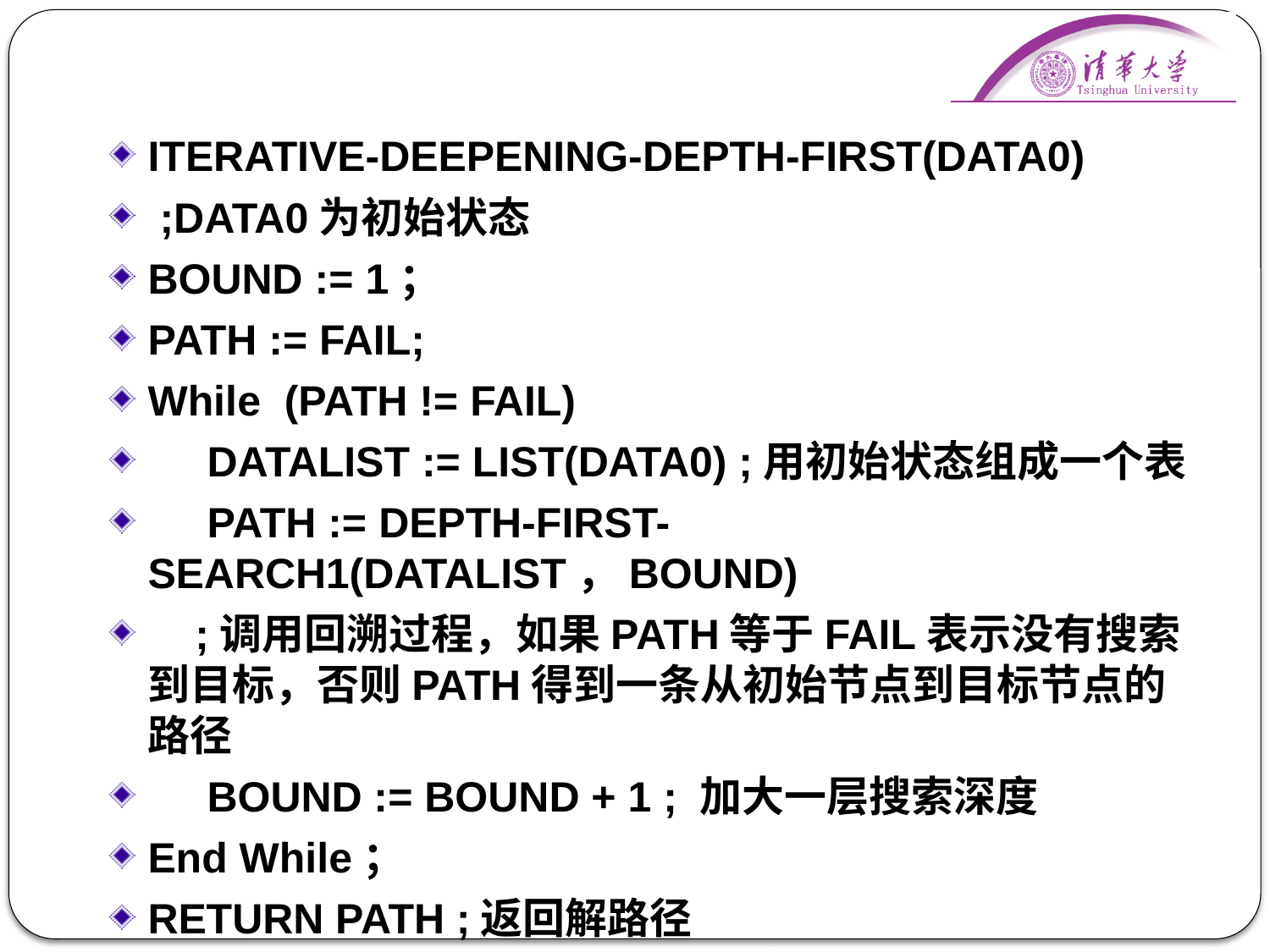

ITERATIVE-DEEPENING-DEPTH-FIRST(DATA0)
 ;DATA0为初始状态
BOUND := 1；
PATH := FAIL;
While  (PATH != FAIL)
     DATALIST := LIST(DATA0) ;用初始状态组成一个表
     PATH := Depth-First-Search1(DATALIST，BOUND)
    ;调用回溯过程，如果PATH等于FAIL表示没有搜索到目标，否则PATH得到一条从初始节点到目标节点的路径
     BOUND := BOUND + 1 ; 加大一层搜索深度
End While；
RETURN PATH ;返回解路径
33